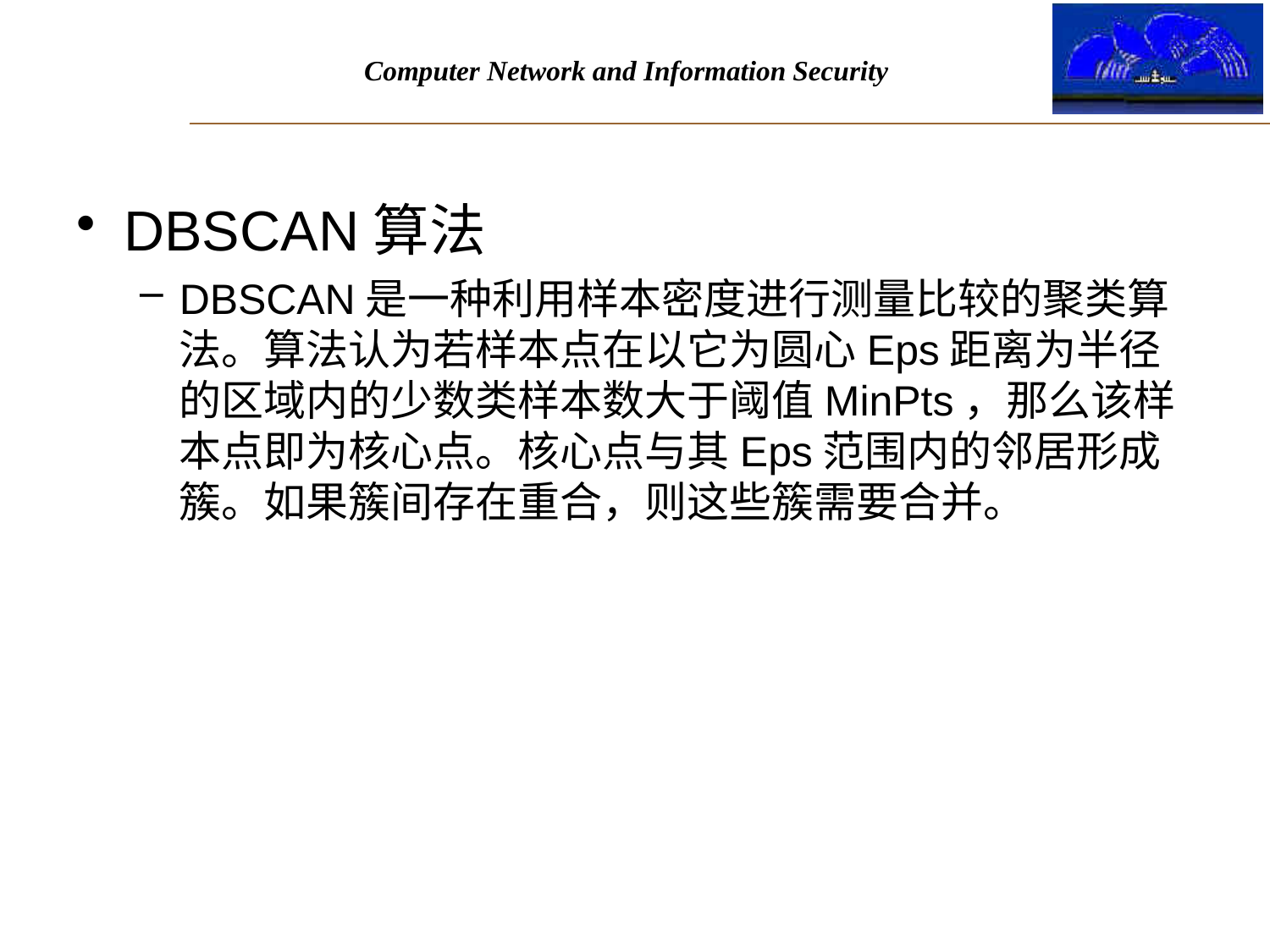

DBSCAN算法
DBSCAN是一种利用样本密度进行测量比较的聚类算法。算法认为若样本点在以它为圆心Eps距离为半径的区域内的少数类样本数大于阈值MinPts，那么该样本点即为核心点。核心点与其Eps范围内的邻居形成簇。如果簇间存在重合，则这些簇需要合并。